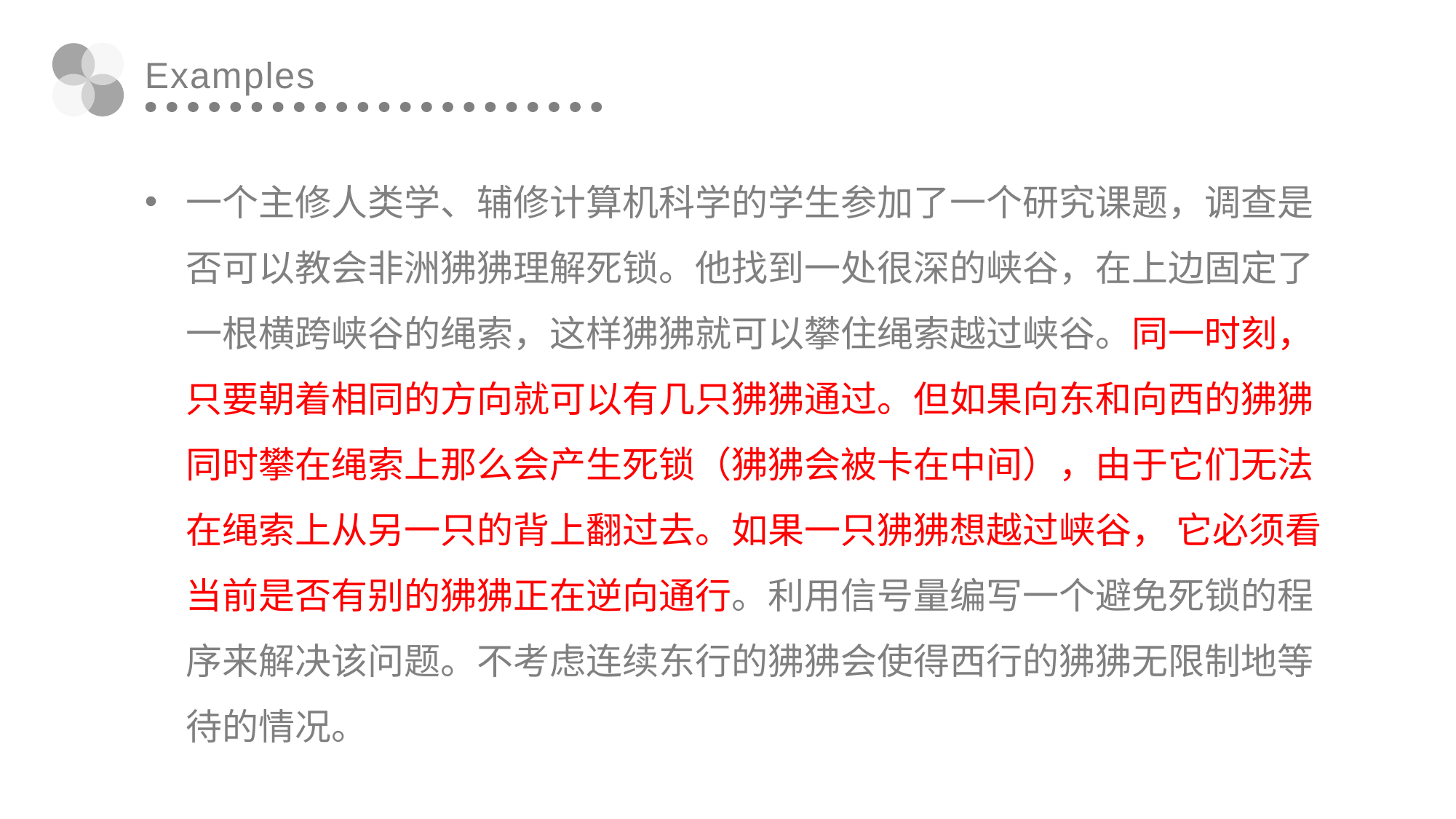

Examples
一个主修人类学、辅修计算机科学的学生参加了一个研究课题，调查是否可以教会非洲狒狒理解死锁。他找到一处很深的峡谷，在上边固定了一根横跨峡谷的绳索，这样狒狒就可以攀住绳索越过峡谷。同一时刻，只要朝着相同的方向就可以有几只狒狒通过。但如果向东和向西的狒狒同时攀在绳索上那么会产生死锁（狒狒会被卡在中间），由于它们无法在绳索上从另一只的背上翻过去。如果一只狒狒想越过峡谷， 它必须看当前是否有别的狒狒正在逆向通行。利用信号量编写一个避免死锁的程序来解决该问题。不考虑连续东行的狒狒会使得西行的狒狒无限制地等待的情况。